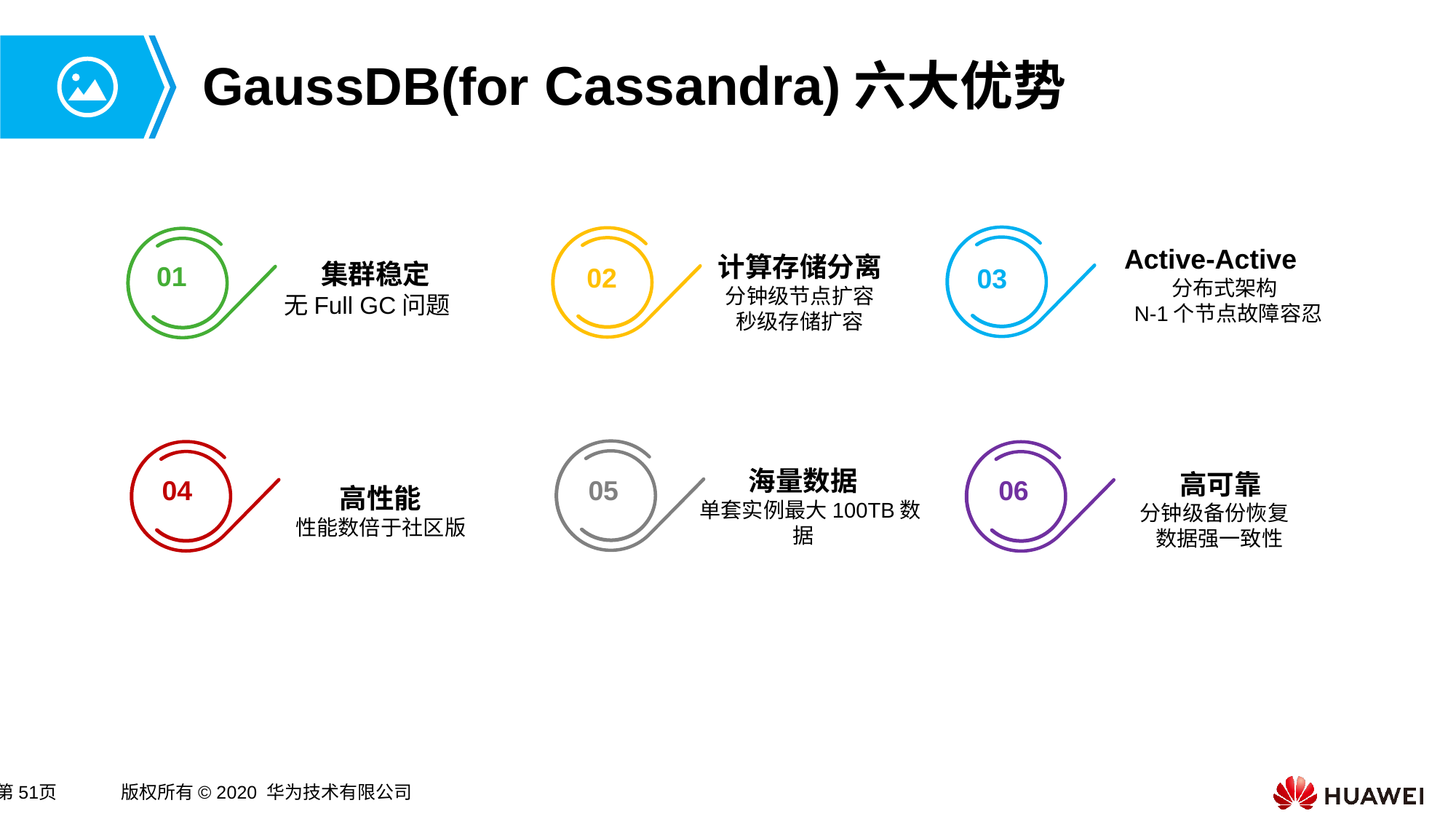

# GaussDB(for Cassandra)六大优势

Active-Active
     分布式架构
      N-1个节点故障容忍

集群稳定
无Full GC问题
计算存储分离
分钟级节点扩容
秒级存储扩容
01
02
03

海量数据
  单套实例最大100TB数据
高性能
性能数倍于社区版
 高可靠
分钟级备份恢复
 数据强一致性
04
05
06